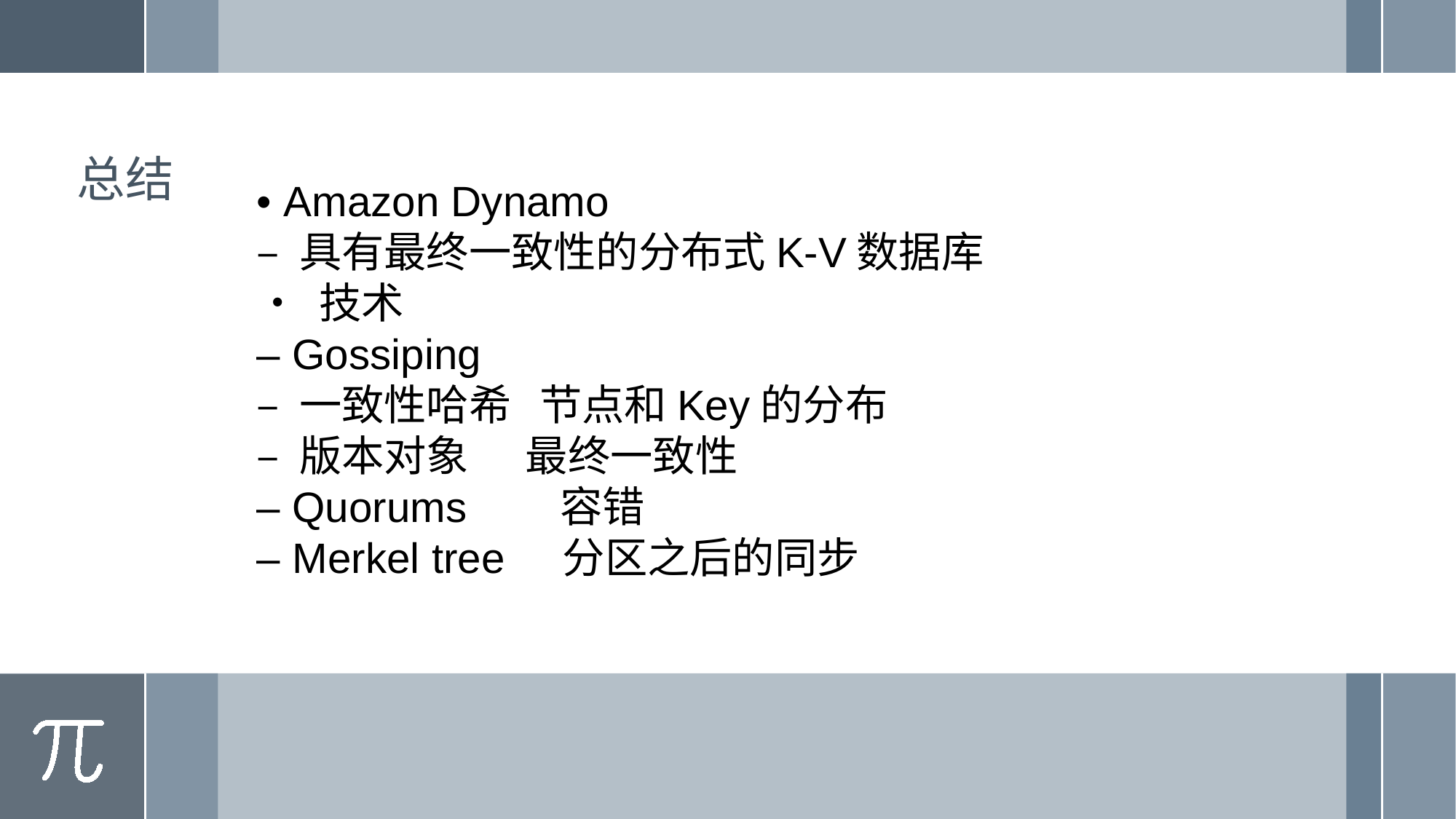

总结
• Amazon Dynamo
– 具有最终一致性的分布式K-V数据库
• 技术
– Gossiping
– 一致性哈希   节点和Key的分布
– 版本对象      最终一致性
– Quorums       容错
– Merkel tree    分区之后的同步